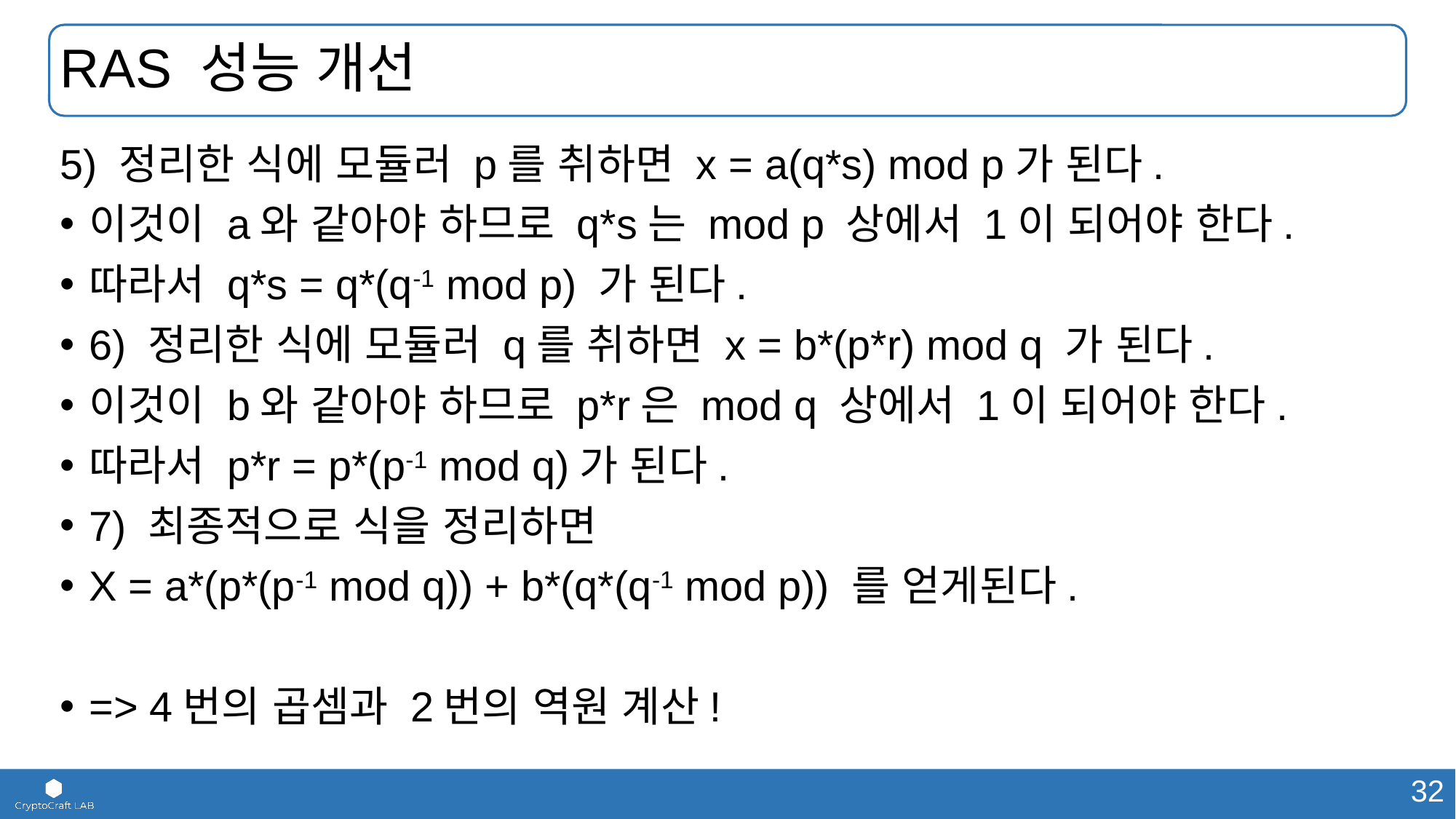

# RAS 성능 개선
5) 정리한 식에 모듈러 p를 취하면 x = a(q*s) mod p가 된다.
	이것이 a와 같아야 하므로 q*s는 mod p 상에서 1이 되어야 한다.
	따라서 q*s = q*(q-1 mod p) 가 된다.
6) 정리한 식에 모듈러 q를 취하면 x = b*(p*r) mod q 가 된다.
	이것이 b와 같아야 하므로 p*r은 mod q 상에서 1이 되어야 한다.
	따라서 p*r = p*(p-1 mod q)가 된다.
7) 최종적으로 식을 정리하면
	X = a*(p*(p-1 mod q)) + b*(q*(q-1 mod p)) 를 얻게된다.

=> 4번의 곱셈과 2번의 역원 계산!